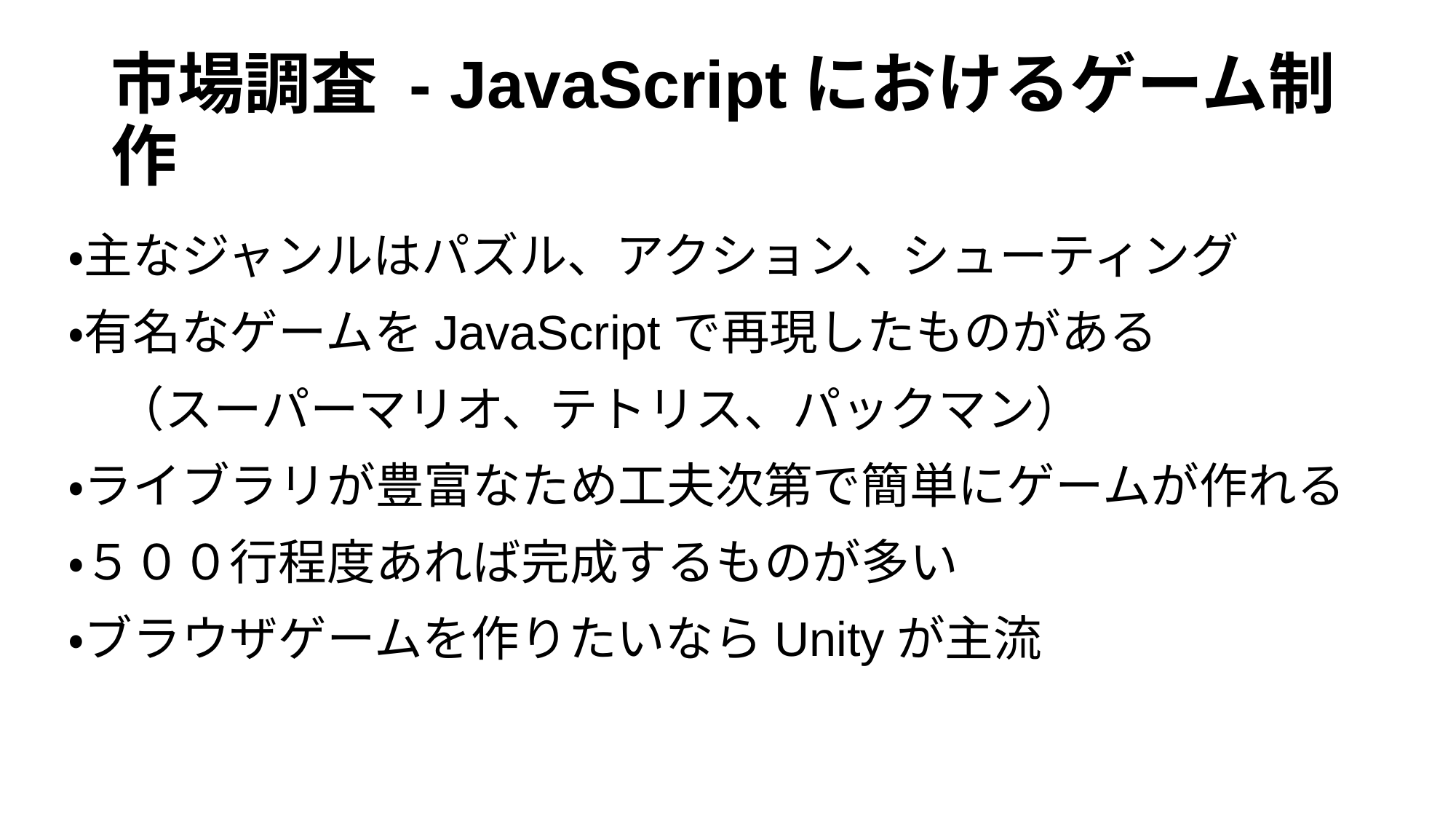

# 市場調査 - JavaScriptにおけるゲーム制作
・主なジャンルはパズル、アクション、シューティング
・有名なゲームをJavaScriptで再現したものがある
　（スーパーマリオ、テトリス、パックマン）
・ライブラリが豊富なため工夫次第で簡単にゲームが作れる
・５００行程度あれば完成するものが多い
・ブラウザゲームを作りたいならUnityが主流